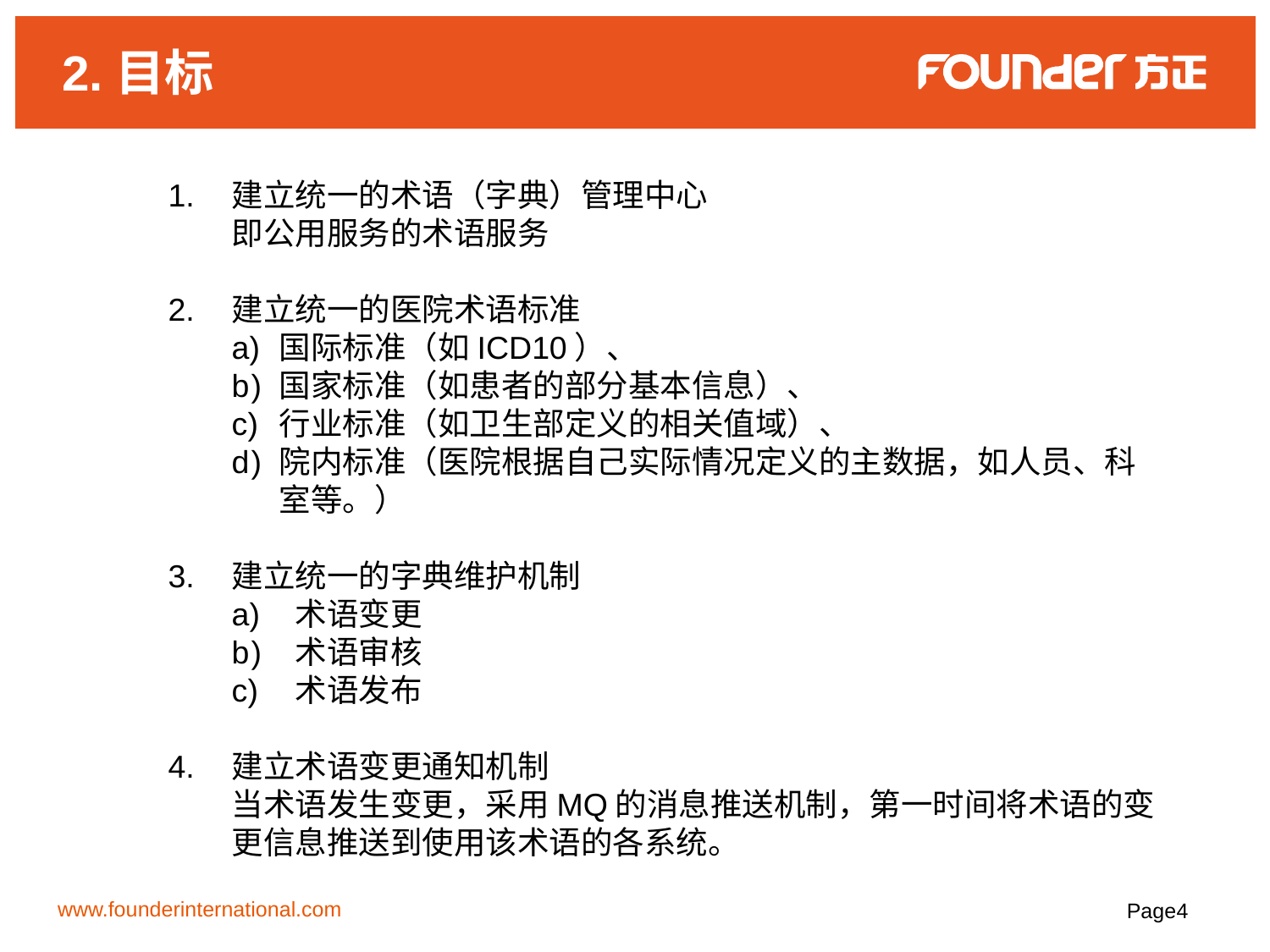

# 2.目标
建立统一的术语（字典）管理中心
即公用服务的术语服务

建立统一的医院术语标准
国际标准（如ICD10）、
国家标准（如患者的部分基本信息）、
行业标准（如卫生部定义的相关值域）、
院内标准（医院根据自己实际情况定义的主数据，如人员、科室等。）

建立统一的字典维护机制
术语变更
术语审核
术语发布

建立术语变更通知机制
当术语发生变更，采用MQ的消息推送机制，第一时间将术语的变更信息推送到使用该术语的各系统。

www.founderinternational.com
Page4